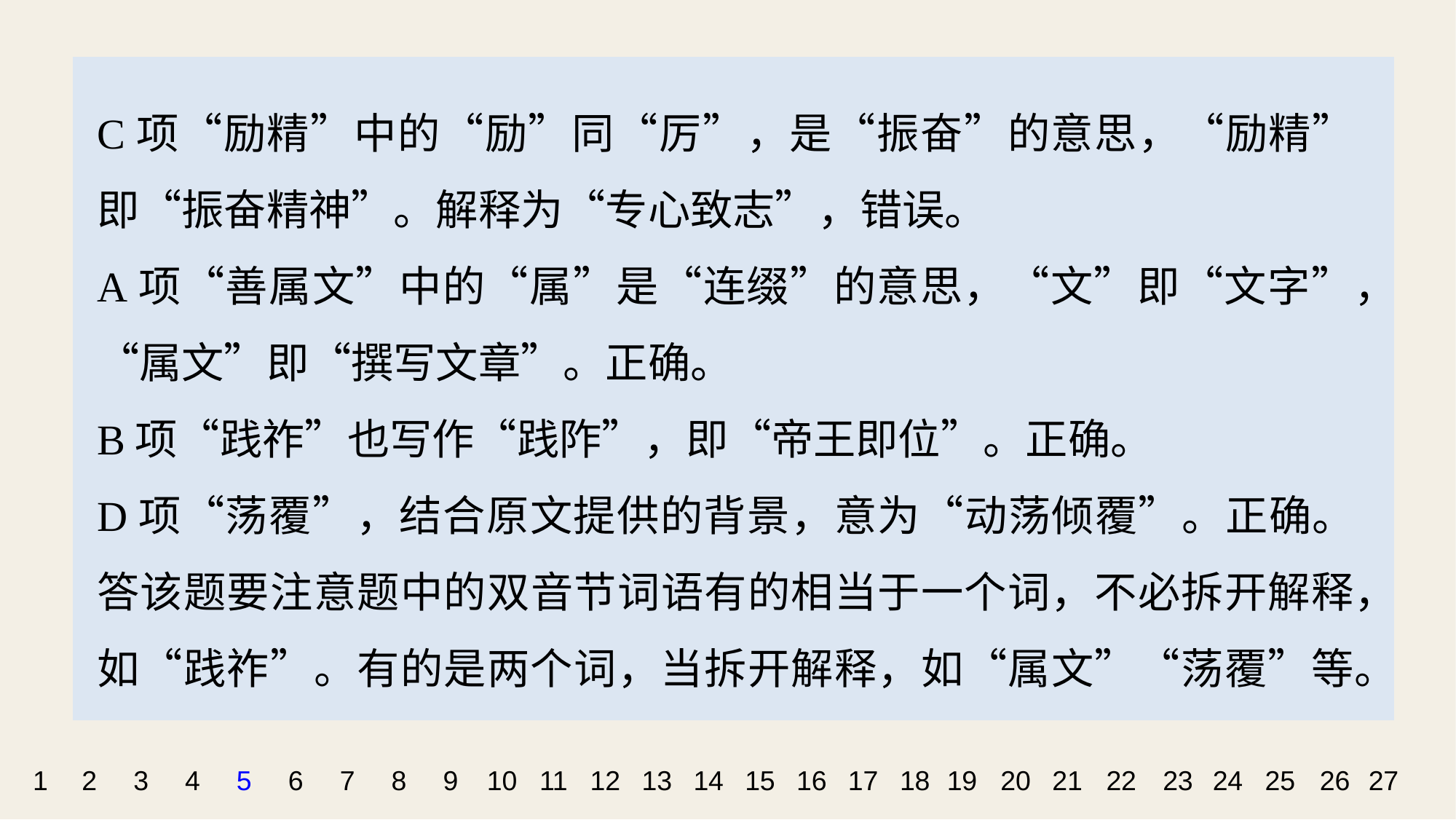

C项“励精”中的“励”同“厉”，是“振奋”的意思，“励精”即“振奋精神”。解释为“专心致志”，错误。
A项“善属文”中的“属”是“连缀”的意思，“文”即“文字”，“属文”即“撰写文章”。正确。
B项“践祚”也写作“践阼”，即“帝王即位”。正确。
D项“荡覆”，结合原文提供的背景，意为“动荡倾覆”。正确。答该题要注意题中的双音节词语有的相当于一个词，不必拆开解释，如“践祚”。有的是两个词，当拆开解释，如“属文”“荡覆”等。
1
2
3
4
5
6
7
8
9
10
11
12
13
14
15
16
17
18
19
20
21
22
23
24
25
26
27